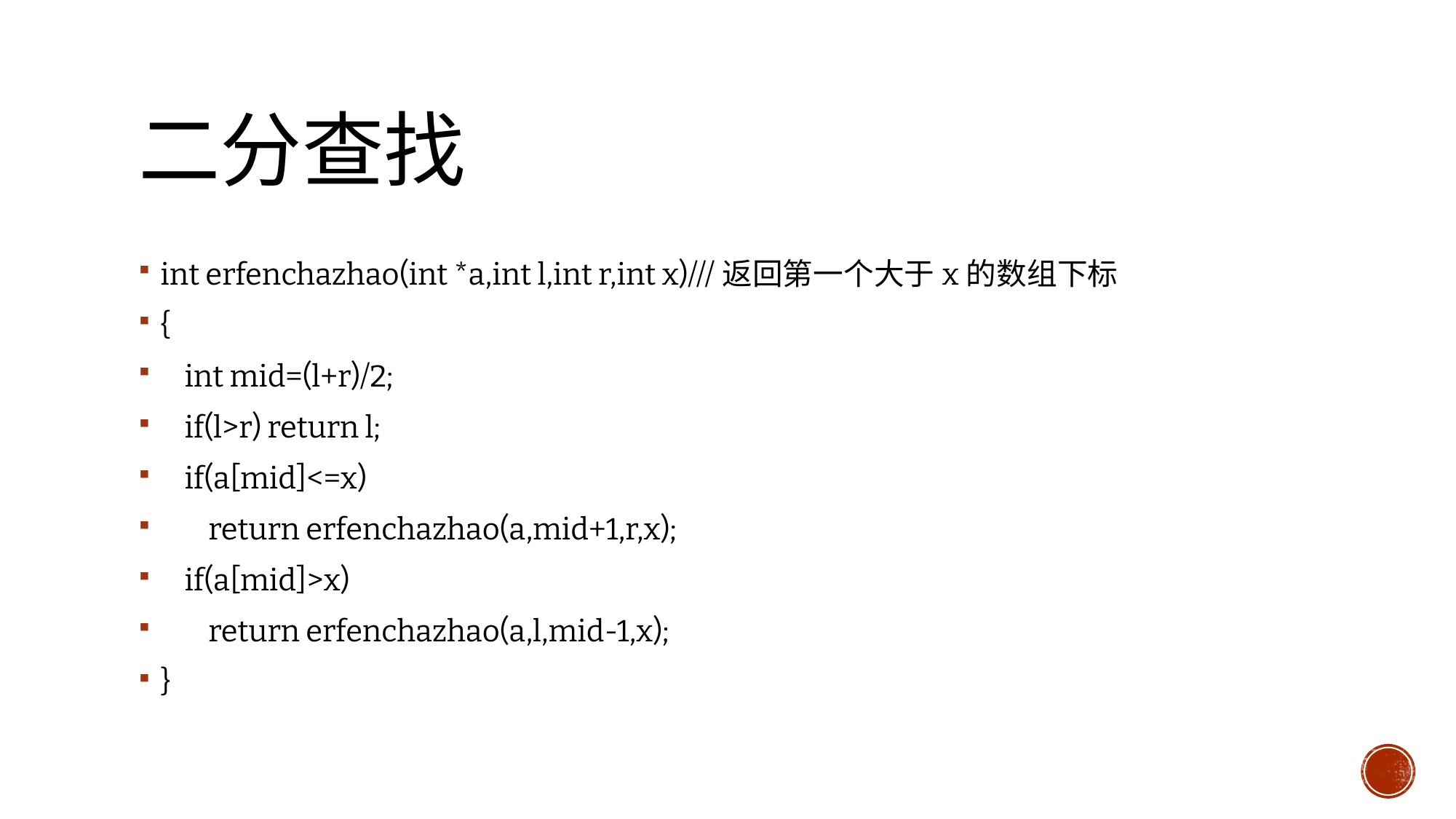

# 二分查找
int erfenchazhao(int *a,int l,int r,int x)///返回第一个大于x的数组下标
{
    int mid=(l+r)/2;
    if(l>r) return l;
    if(a[mid]<=x)
        return erfenchazhao(a,mid+1,r,x);
    if(a[mid]>x)
        return erfenchazhao(a,l,mid-1,x);
}